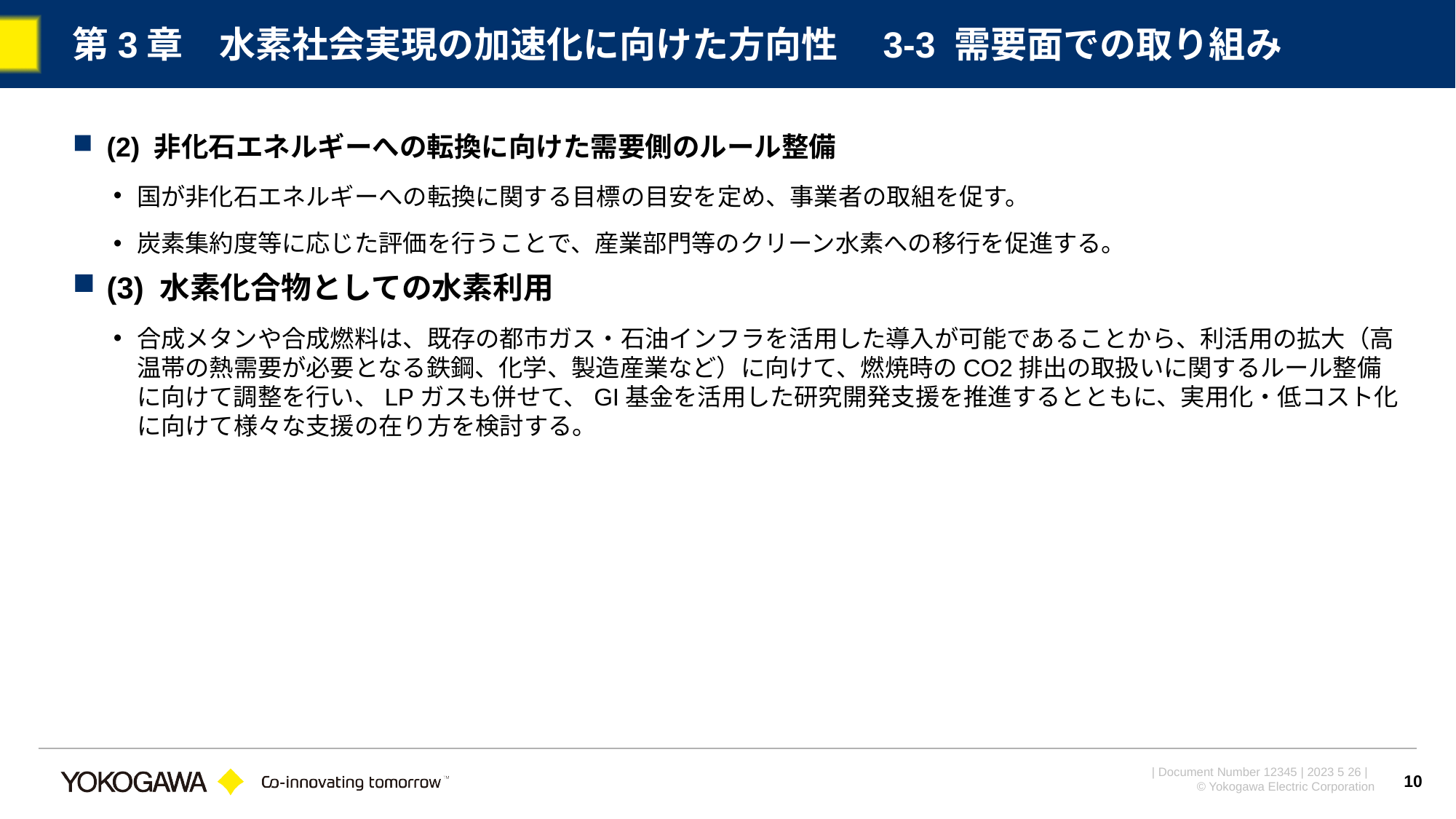

# 第3章　水素社会実現の加速化に向けた方向性　3-3 需要面での取り組み
(2) 非化石エネルギーへの転換に向けた需要側のルール整備
国が非化石エネルギーへの転換に関する目標の目安を定め、事業者の取組を促す。
炭素集約度等に応じた評価を行うことで、産業部門等のクリーン水素への移行を促進する。
(3) 水素化合物としての水素利用
合成メタンや合成燃料は、既存の都市ガス・石油インフラを活用した導入が可能であることから、利活用の拡大（高温帯の熱需要が必要となる鉄鋼、化学、製造産業など）に向けて、燃焼時のCO2排出の取扱いに関するルール整備に向けて調整を行い、LPガスも併せて、GI基金を活用した研究開発支援を推進するとともに、実用化・低コスト化に向けて様々な支援の在り方を検討する。
10